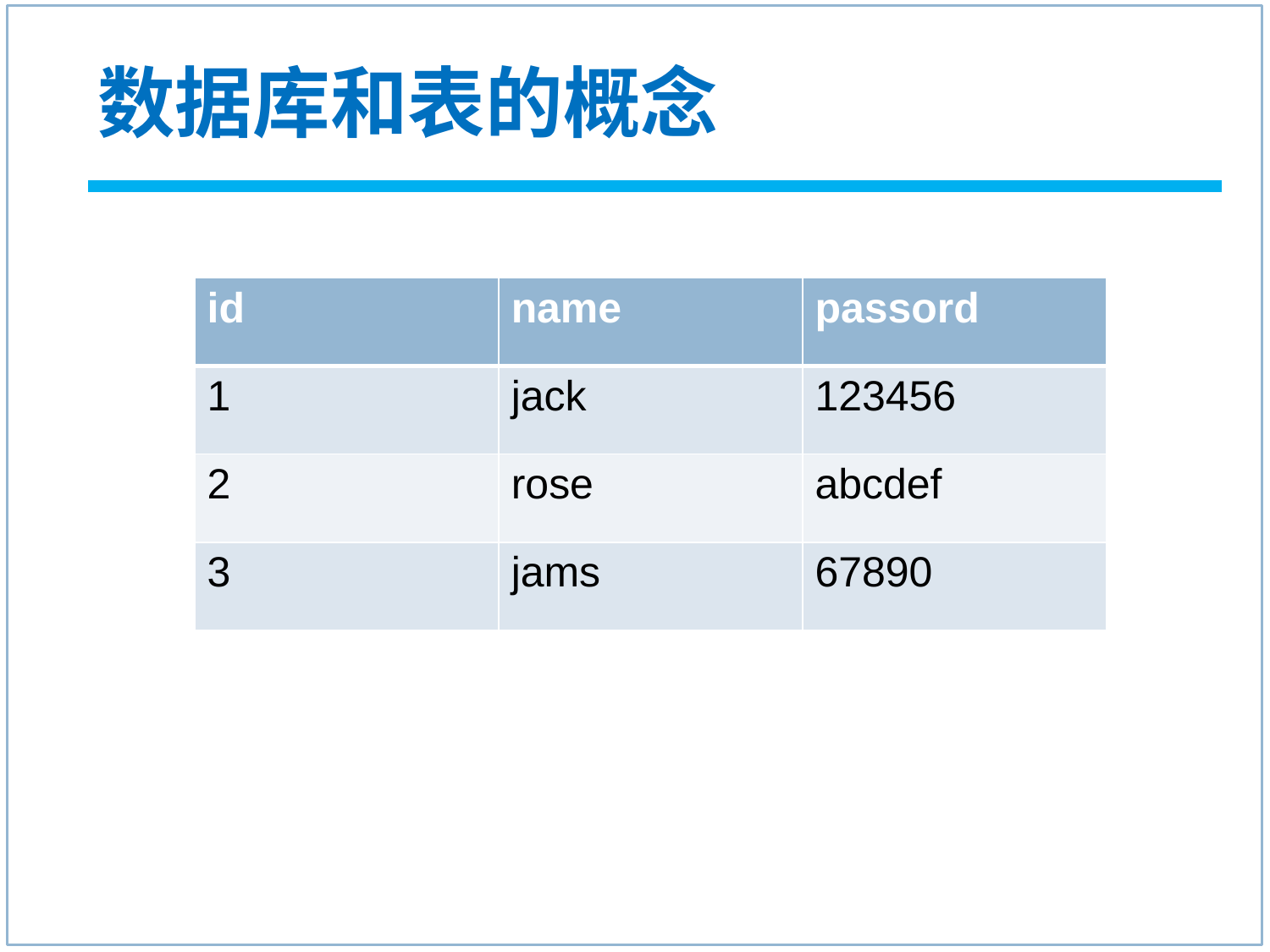

# 数据库和表的概念
| id | name | passord |
| --- | --- | --- |
| 1 | jack | 123456 |
| 2 | rose | abcdef |
| 3 | jams | 67890 |